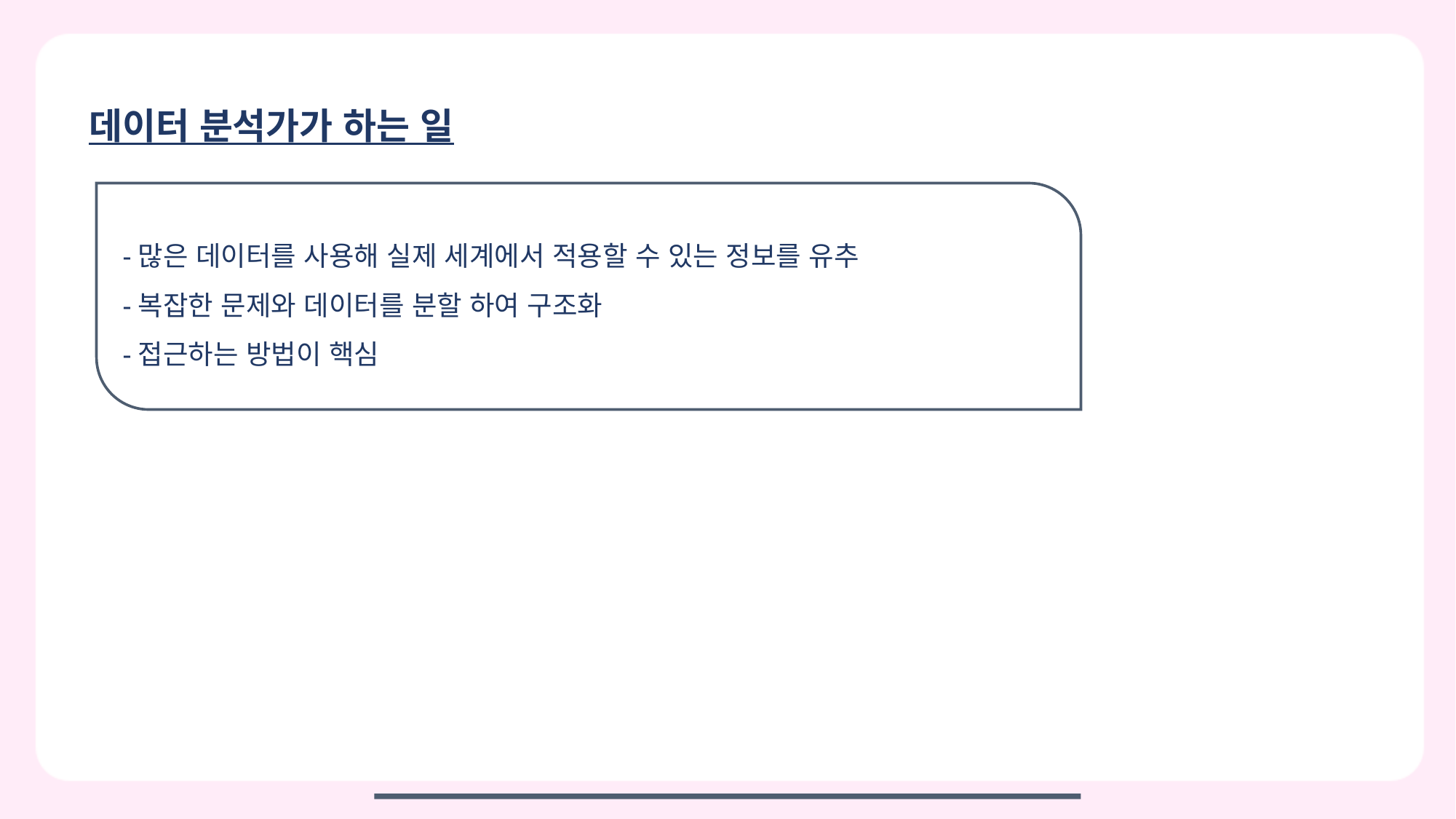

데이터 분석가가 하는 일
-많은 데이터를 사용해 실제 세계에서 적용할 수 있는 정보를 유추
-복잡한 문제와 데이터를 분할 하여 구조화
-접근하는 방법이 핵심